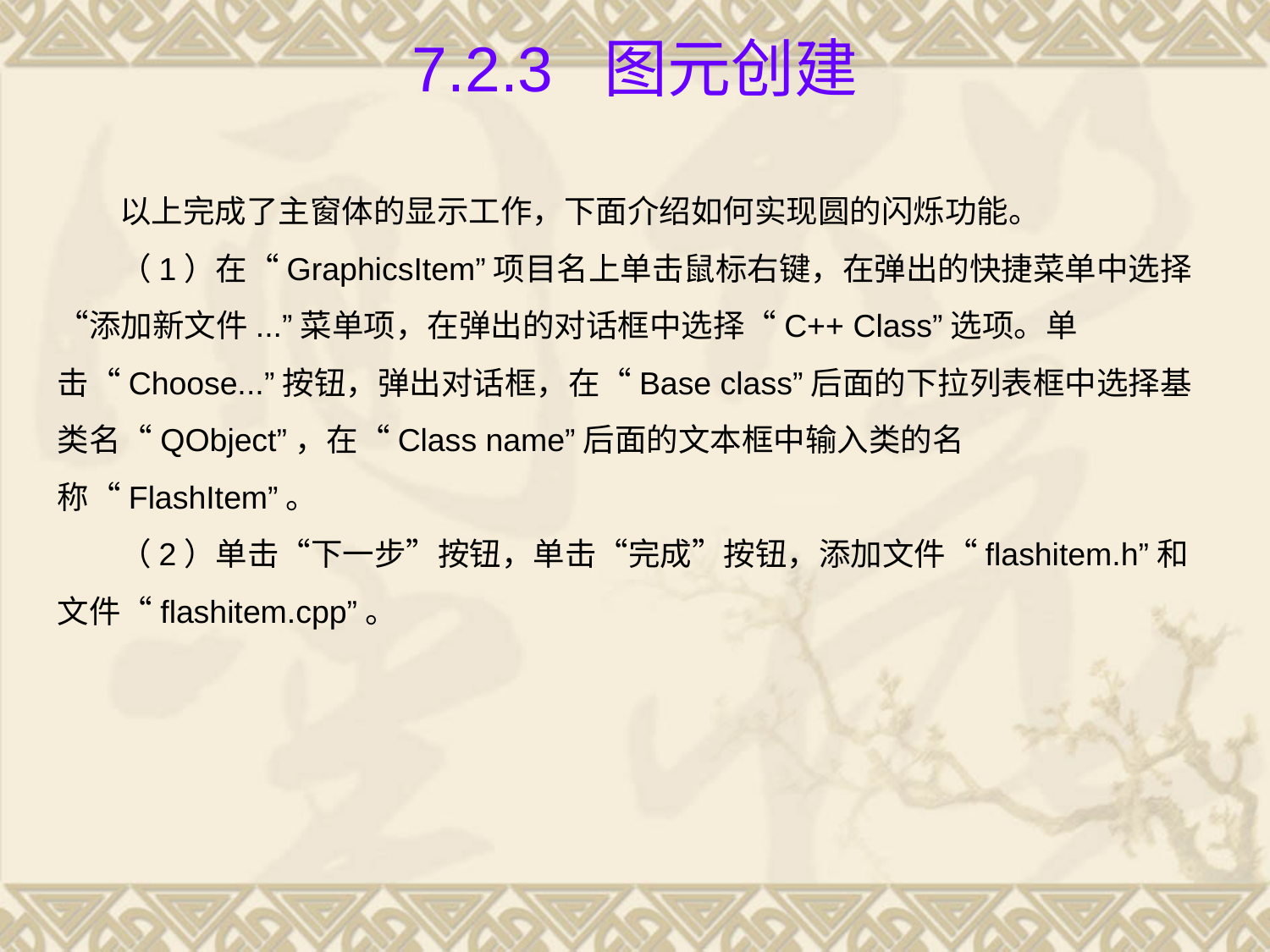

# 7.2.3  图元创建
以上完成了主窗体的显示工作，下面介绍如何实现圆的闪烁功能。
（1）在“GraphicsItem”项目名上单击鼠标右键，在弹出的快捷菜单中选择“添加新文件...”菜单项，在弹出的对话框中选择“C++ Class”选项。单击“Choose...”按钮，弹出对话框，在“Base class”后面的下拉列表框中选择基类名“QObject”，在“Class name”后面的文本框中输入类的名称“FlashItem”。
（2）单击“下一步”按钮，单击“完成”按钮，添加文件“flashitem.h”和文件“flashitem.cpp”。